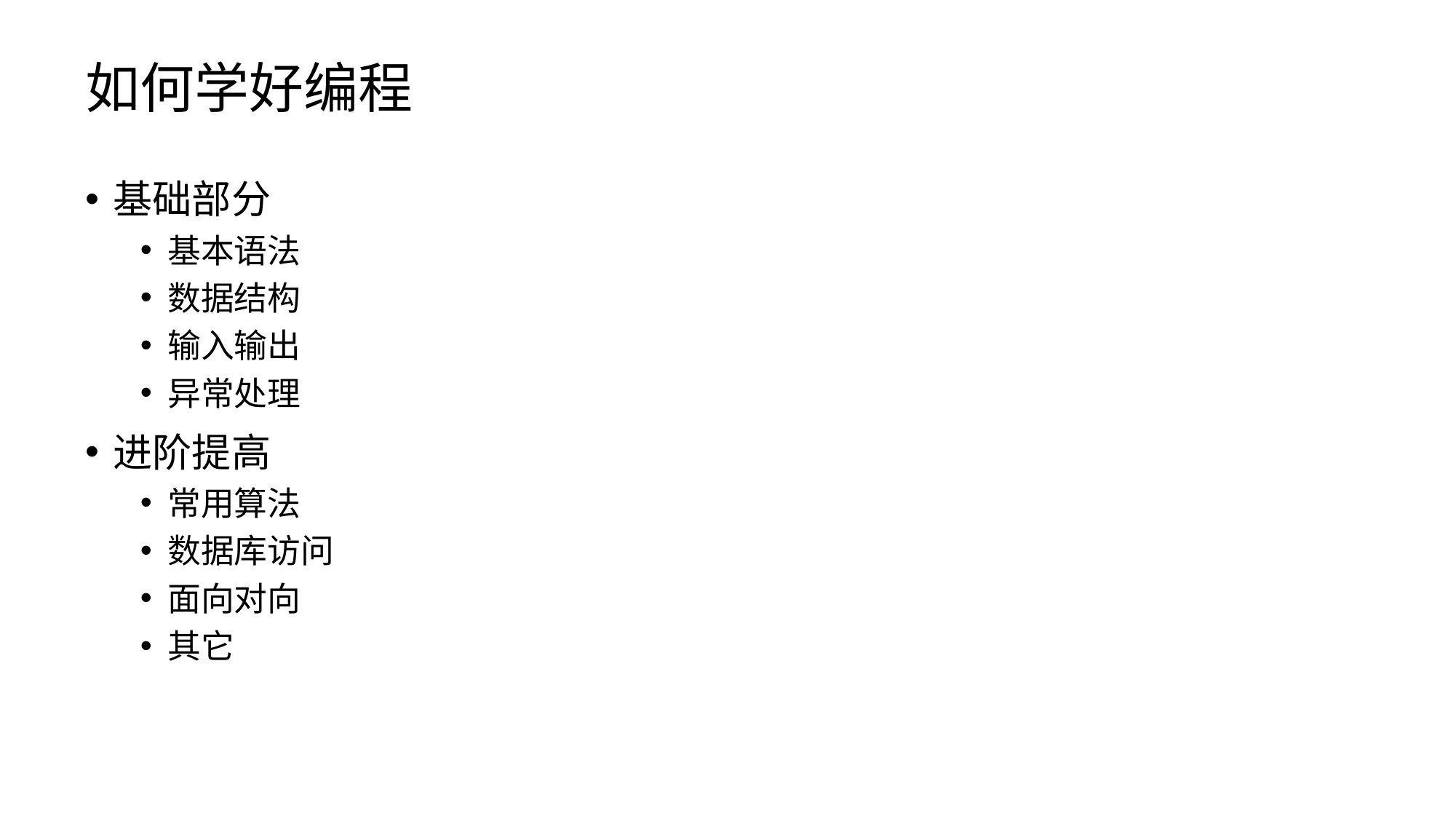

# 如何学好编程
基础部分
基本语法
数据结构
输入输出
异常处理
进阶提高
常用算法
数据库访问
面向对向
其它